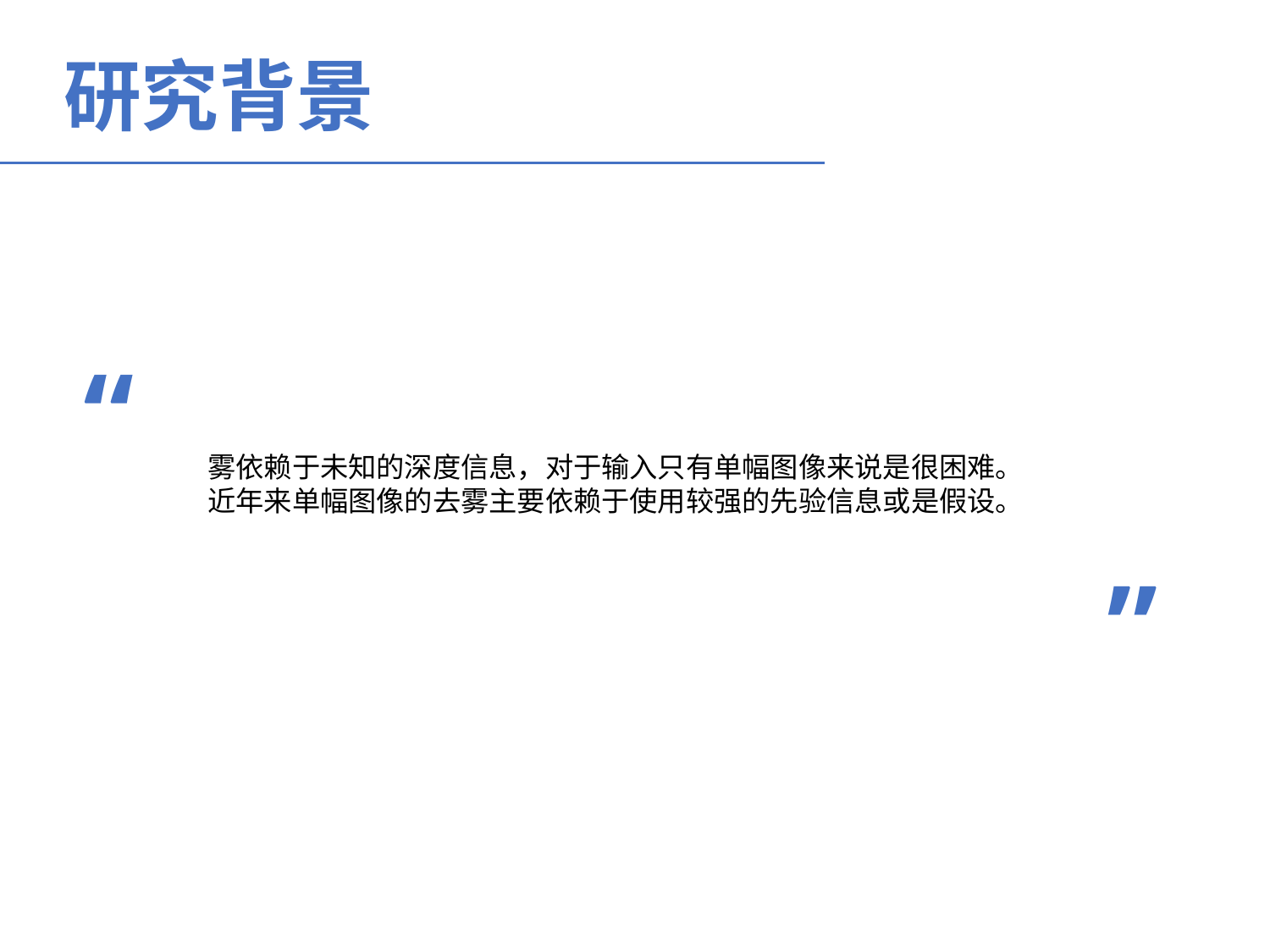

研究背景
“
雾依赖于未知的深度信息，对于输入只有单幅图像来说是很困难。近年来单幅图像的去雾主要依赖于使用较强的先验信息或是假设。
”